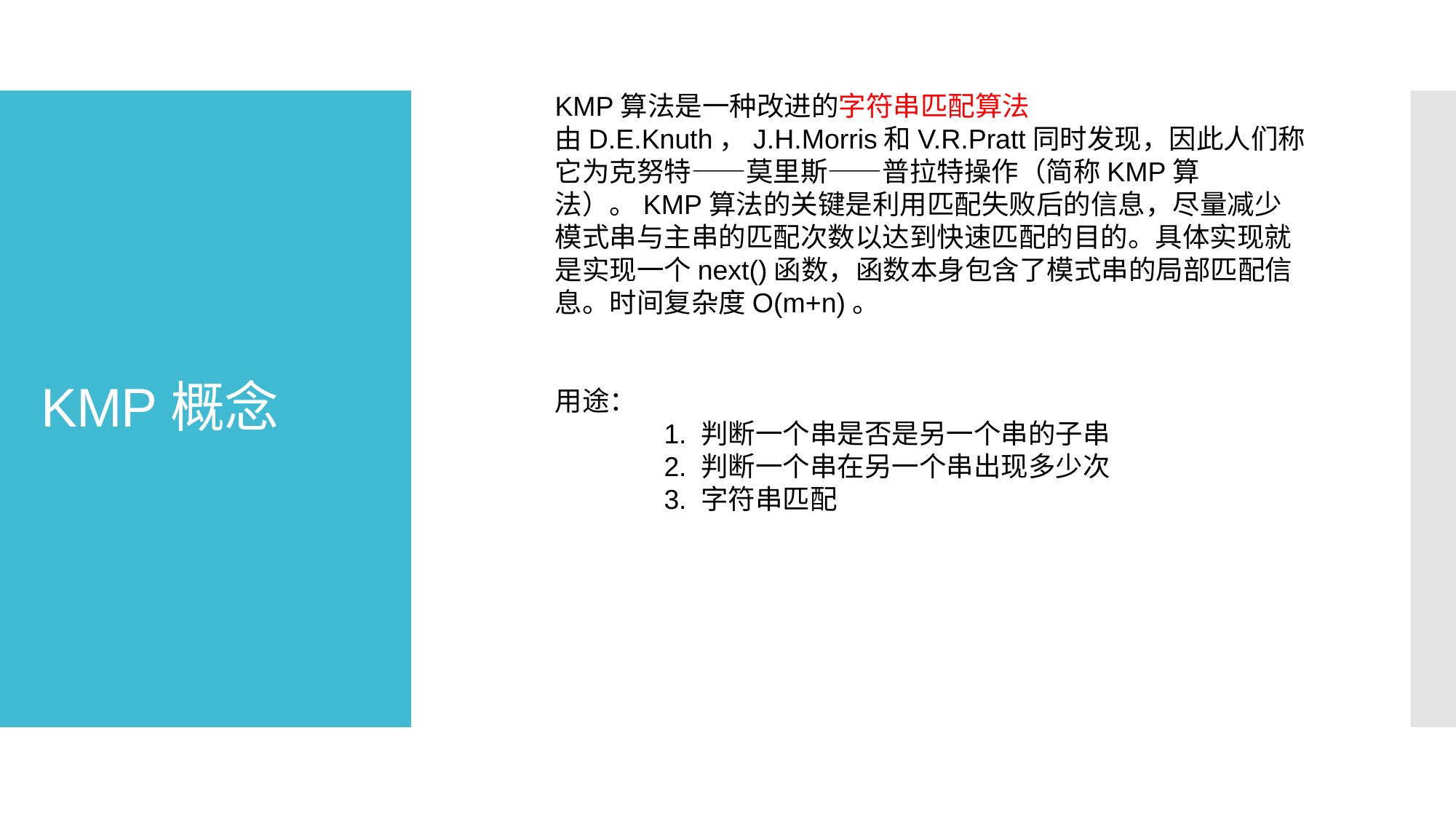

KMP算法是一种改进的字符串匹配算法
由D.E.Knuth，J.H.Morris和V.R.Pratt同时发现，因此人们称它为克努特——莫里斯——普拉特操作（简称KMP算法）。KMP算法的关键是利用匹配失败后的信息，尽量减少模式串与主串的匹配次数以达到快速匹配的目的。具体实现就是实现一个next()函数，函数本身包含了模式串的局部匹配信息。时间复杂度O(m+n)。

用途：
	1. 判断一个串是否是另一个串的子串
	2. 判断一个串在另一个串出现多少次
	3. 字符串匹配
# KMP概念